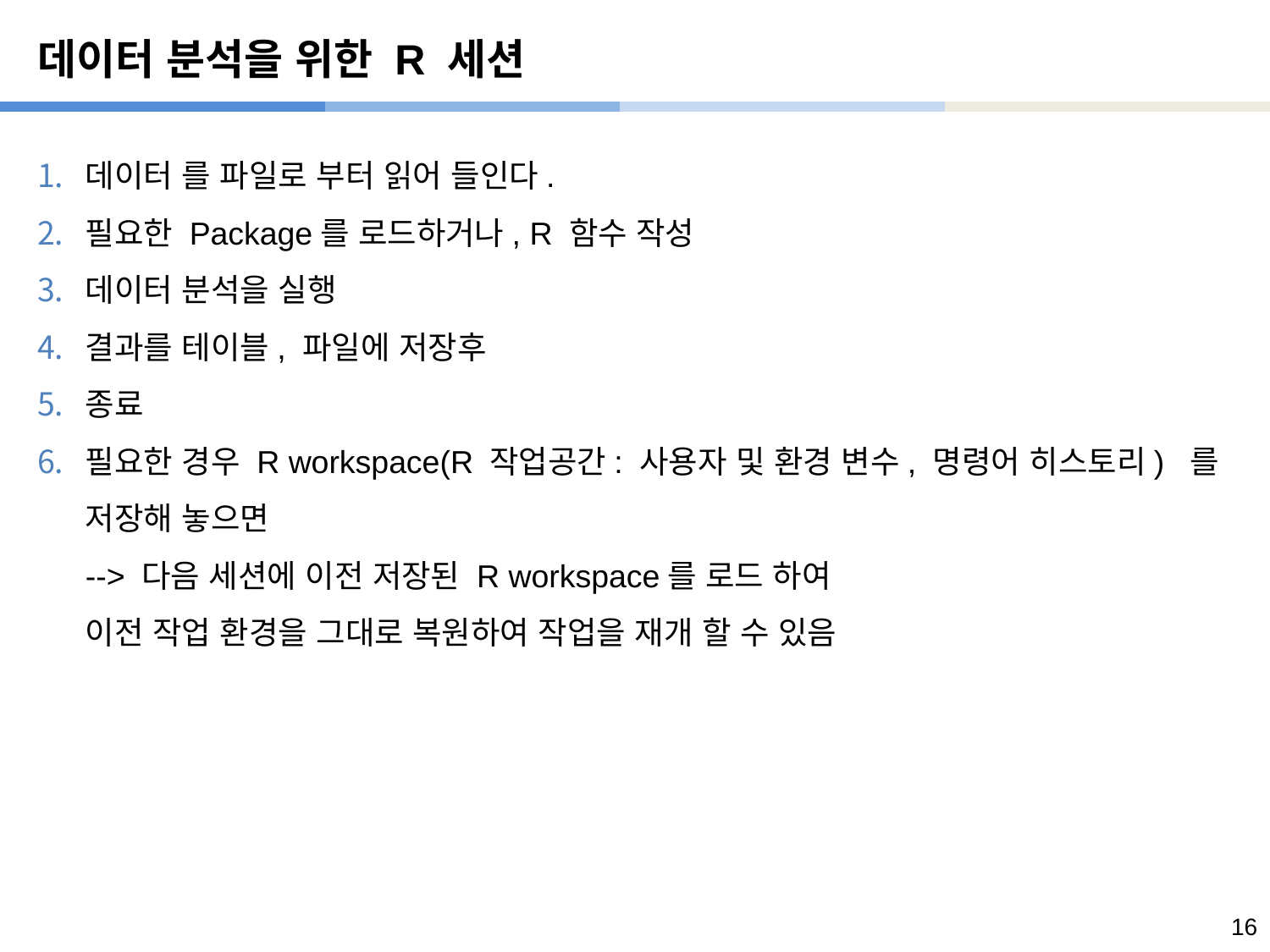

# 데이터 분석을 위한 R 세션
데이터 를 파일로 부터 읽어 들인다.
필요한 Package를 로드하거나, R 함수 작성
데이터 분석을 실행
결과를 테이블, 파일에 저장후
종료
필요한 경우 R workspace(R 작업공간: 사용자 및 환경 변수, 명령어 히스토리)  를 저장해 놓으면
--> 다음 세션에 이전 저장된 R workspace를 로드 하여
이전 작업 환경을 그대로 복원하여 작업을 재개 할 수 있음